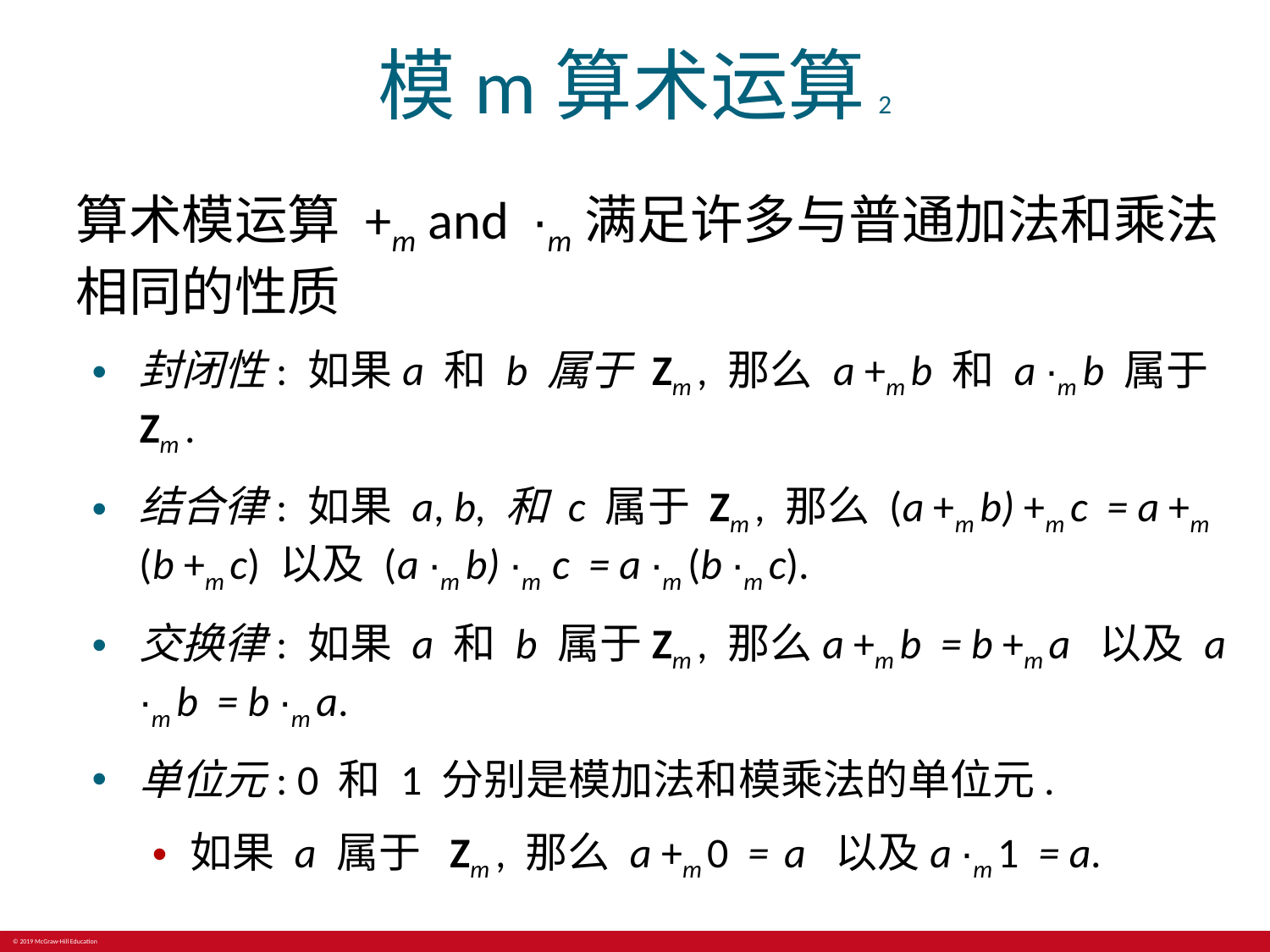

# 模m算术运算 2
算术模运算 +m and  ∙m满足许多与普通加法和乘法相同的性质
封闭性: 如果a 和 b 属于 Zm , 那么  a +m b 和 a ∙m b 属于 Zm .
结合律: 如果 a, b, 和 c 属于 Zm , 那么 (a +m b) +m c  = a +m (b +m c) 以及 (a ∙m b) ∙m  c  = a ∙m (b ∙m c).
交换律: 如果 a 和 b 属于Zm , 那么a +m b  = b +m a  以及 a ∙m b  = b ∙m a.
单位元: 0 和 1 分别是模加法和模乘法的单位元.
如果 a 属于  Zm , 那么 a +m 0  =  a  以及a ∙m 1  = a.